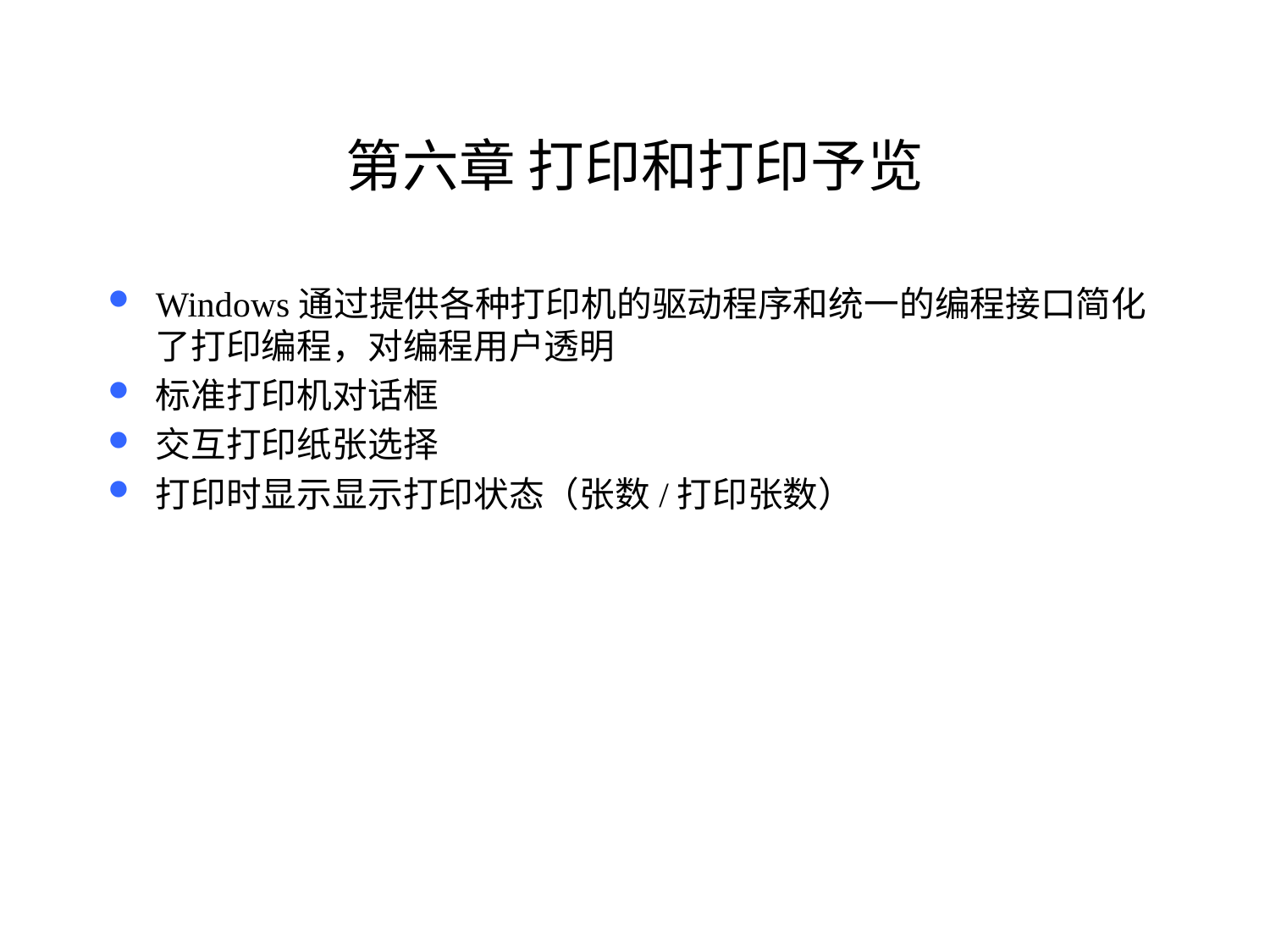

# 第六章 打印和打印予览
Windows通过提供各种打印机的驱动程序和统一的编程接口简化了打印编程，对编程用户透明
标准打印机对话框
交互打印纸张选择
打印时显示显示打印状态（张数/打印张数）
135